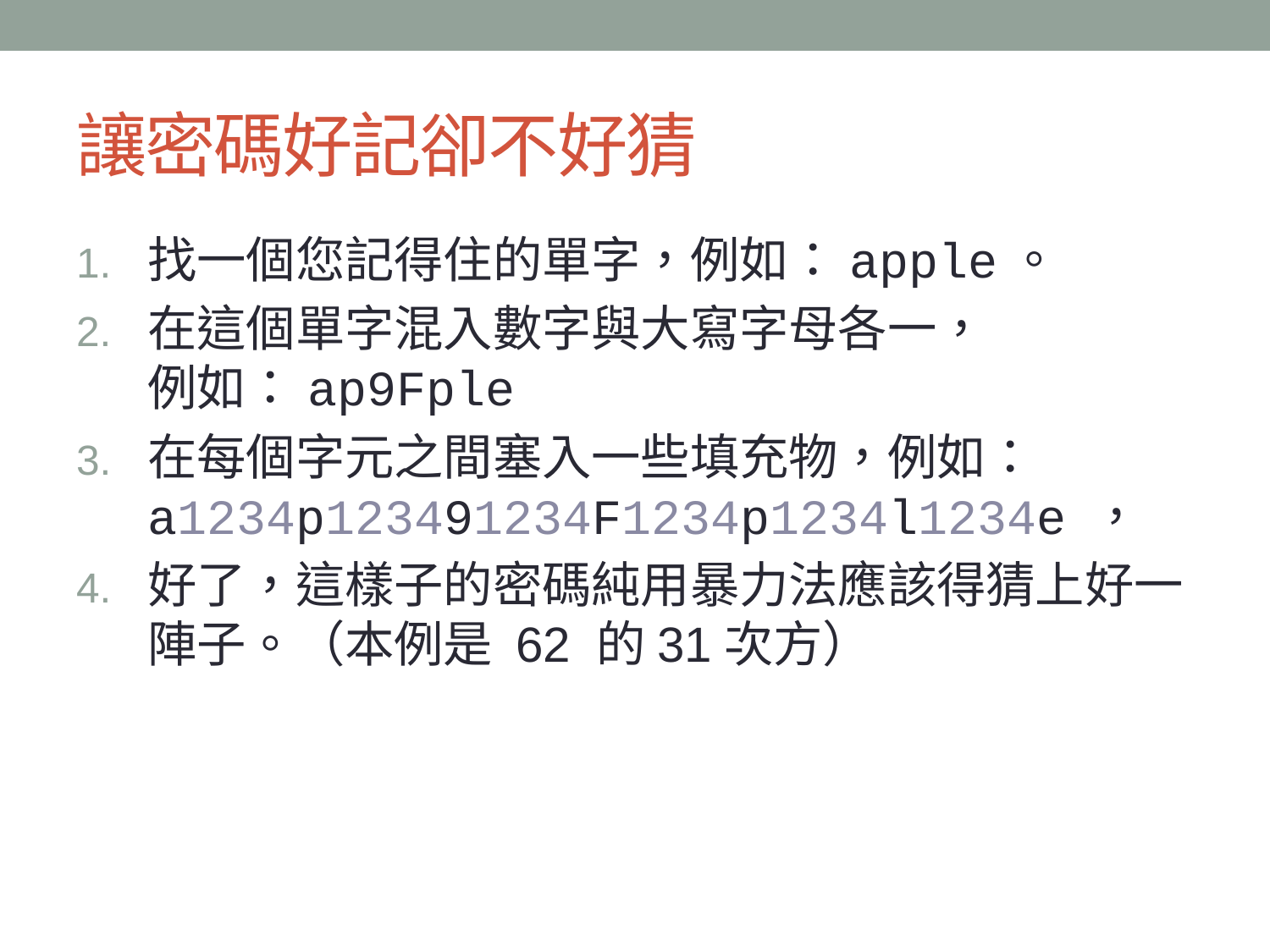

# 讓密碼好記卻不好猜
找一個您記得住的單字，例如：apple。
在這個單字混入數字與大寫字母各一，
例如：ap9Fple
在每個字元之間塞入一些填充物，例如：
a1234p123491234F1234p1234l1234e ，
好了，這樣子的密碼純用暴力法應該得猜上好一陣子。（本例是 62 的31次方）